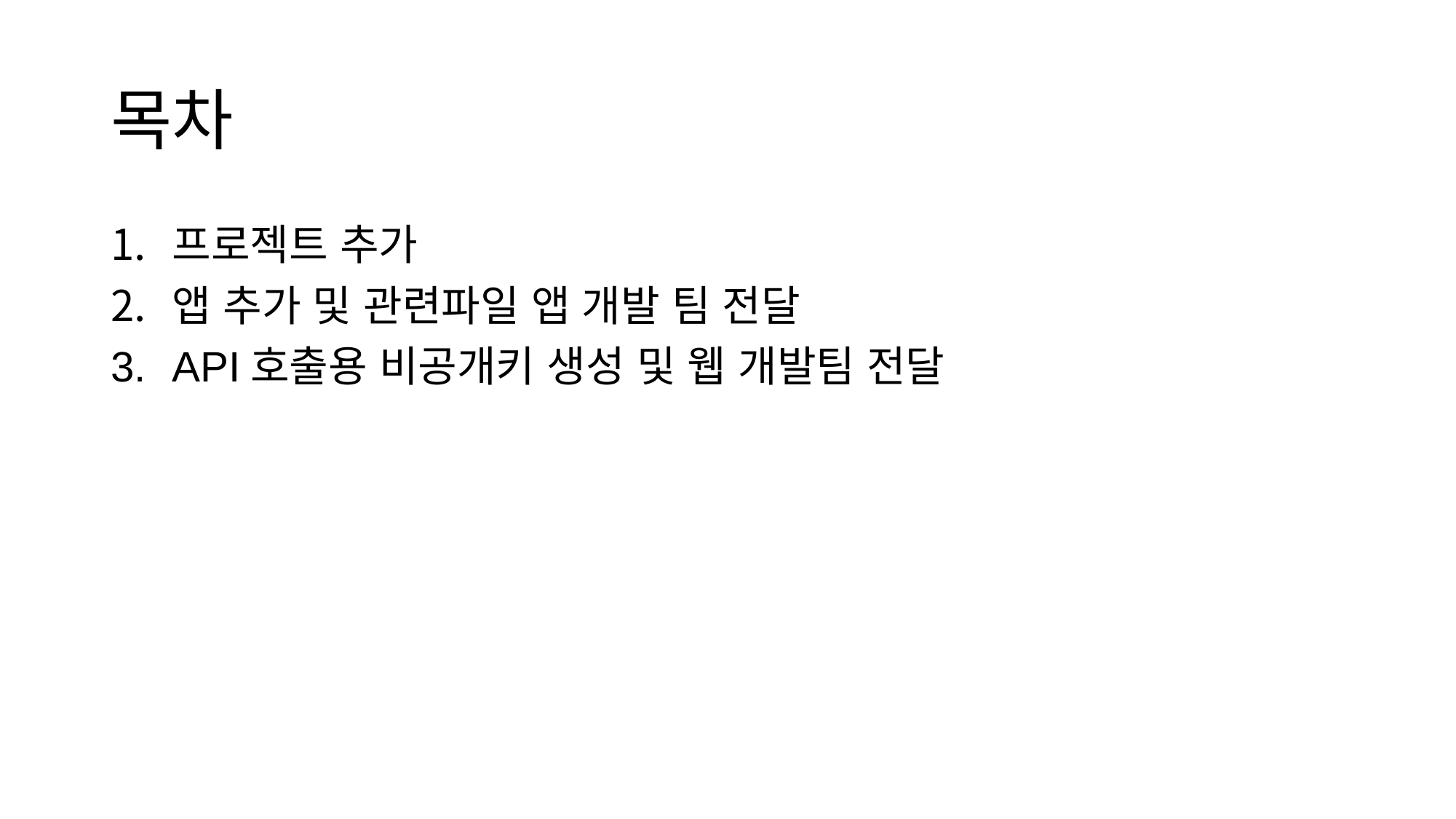

# 목차
프로젝트 추가
앱 추가 및 관련파일 앱 개발 팀 전달
API호출용 비공개키 생성 및 웹 개발팀 전달